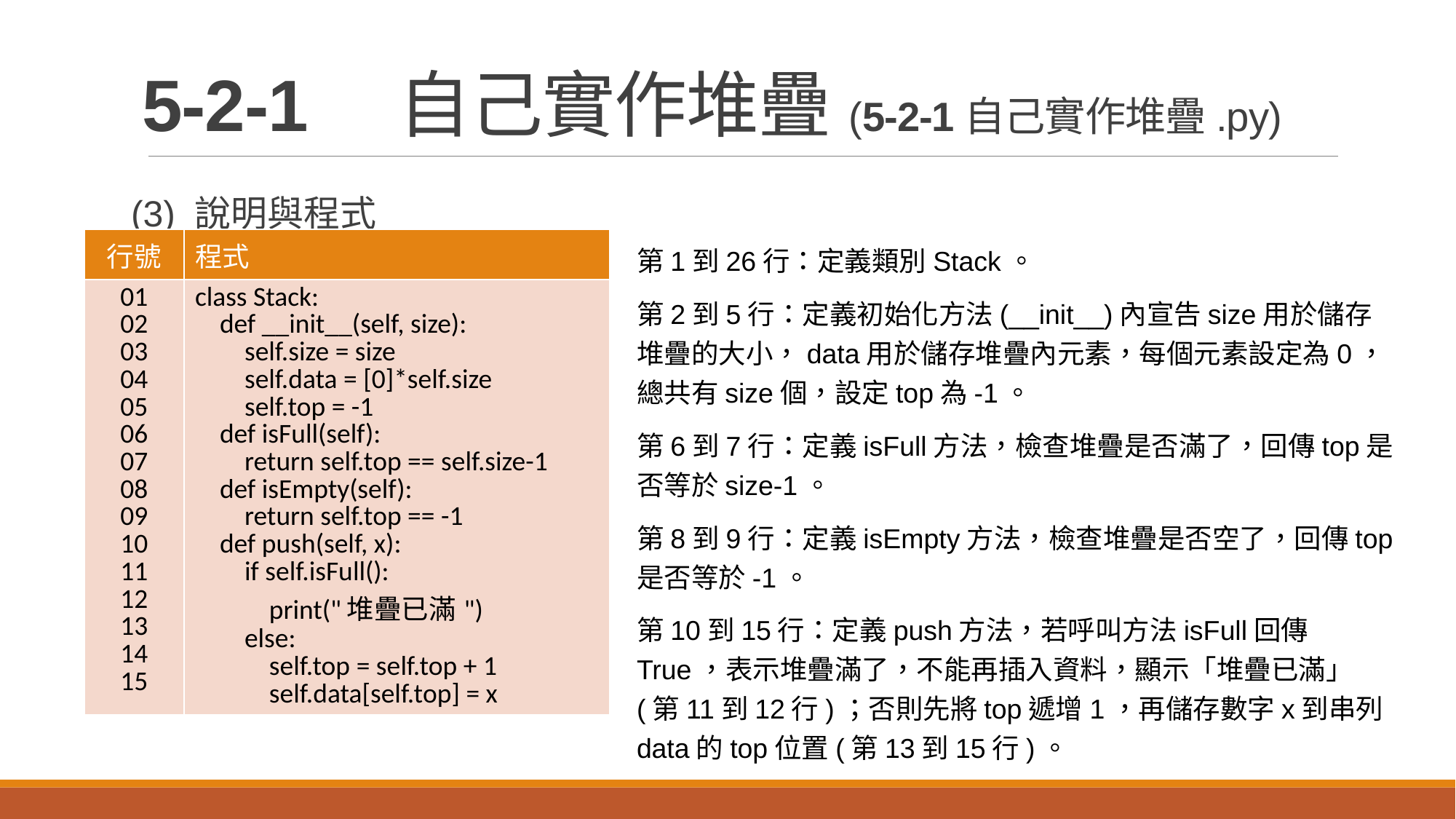

# 5-2-1　自己實作堆疊(5-2-1自己實作堆疊.py)
(3) 說明與程式
| 行號 | 程式 |
| --- | --- |
| 01 02 03 04 05 06 07 08 09 10 11 12 13 14 15 | class Stack: def \_\_init\_\_(self, size): self.size = size self.data = [0]\*self.size self.top = -1 def isFull(self): return self.top == self.size-1 def isEmpty(self): return self.top == -1 def push(self, x): if self.isFull(): print("堆疊已滿") else: self.top = self.top + 1 self.data[self.top] = x |
第1到26行：定義類別Stack。
第2到5行：定義初始化方法(__init__)內宣告size用於儲存堆疊的大小，data用於儲存堆疊內元素，每個元素設定為0，總共有size個，設定top為-1。
第6到7行：定義isFull方法，檢查堆疊是否滿了，回傳top是否等於size-1。
第8到9行：定義isEmpty方法，檢查堆疊是否空了，回傳top是否等於-1。
第10到15行：定義push方法，若呼叫方法isFull回傳True，表示堆疊滿了，不能再插入資料，顯示「堆疊已滿」(第11到12行)；否則先將top遞增1，再儲存數字x到串列data的top位置(第13到15行)。